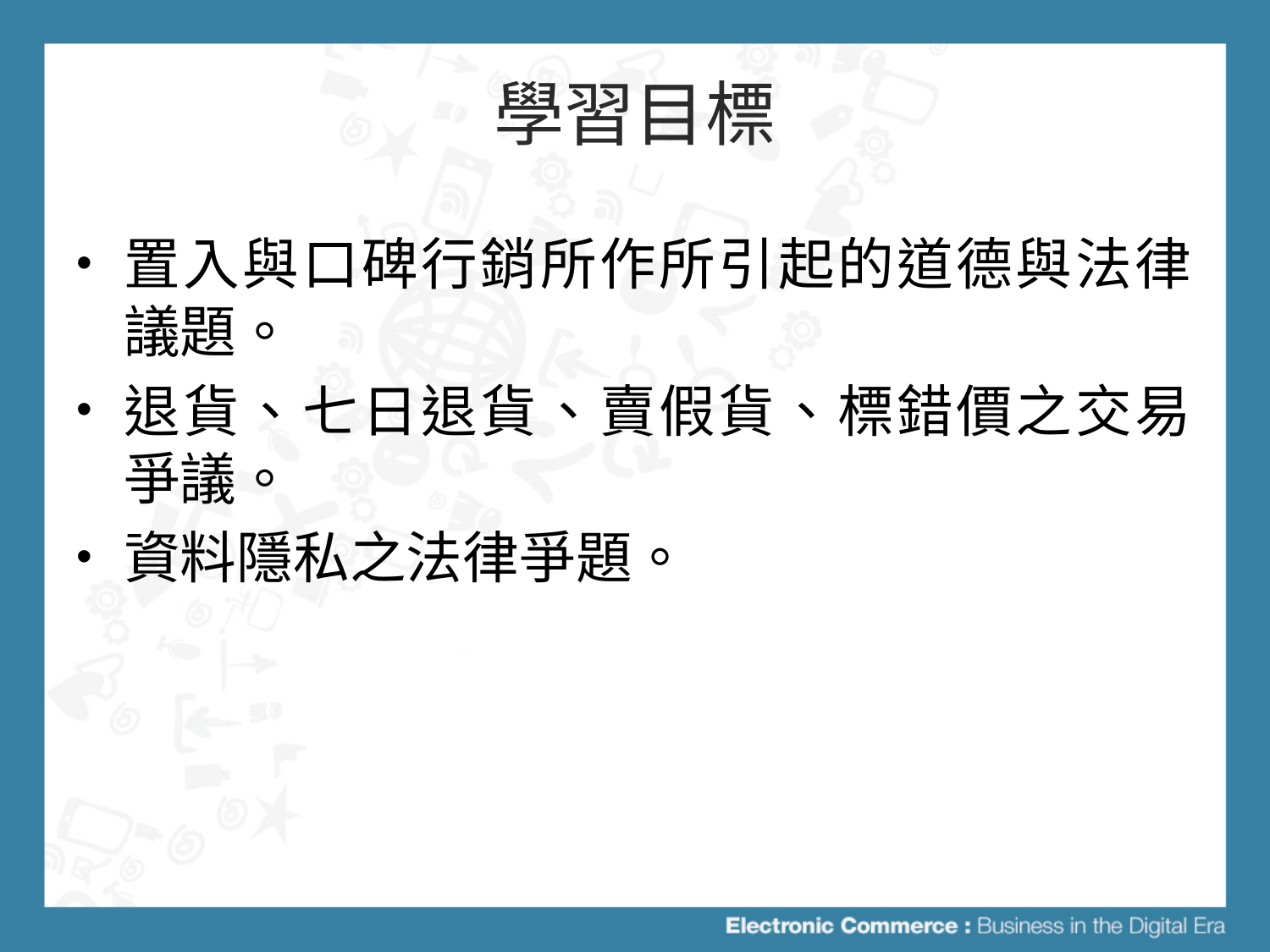

# 學習目標
置入與口碑行銷所作所引起的道德與法律議題。
退貨、七日退貨、賣假貨、標錯價之交易爭議。
資料隱私之法律爭題。